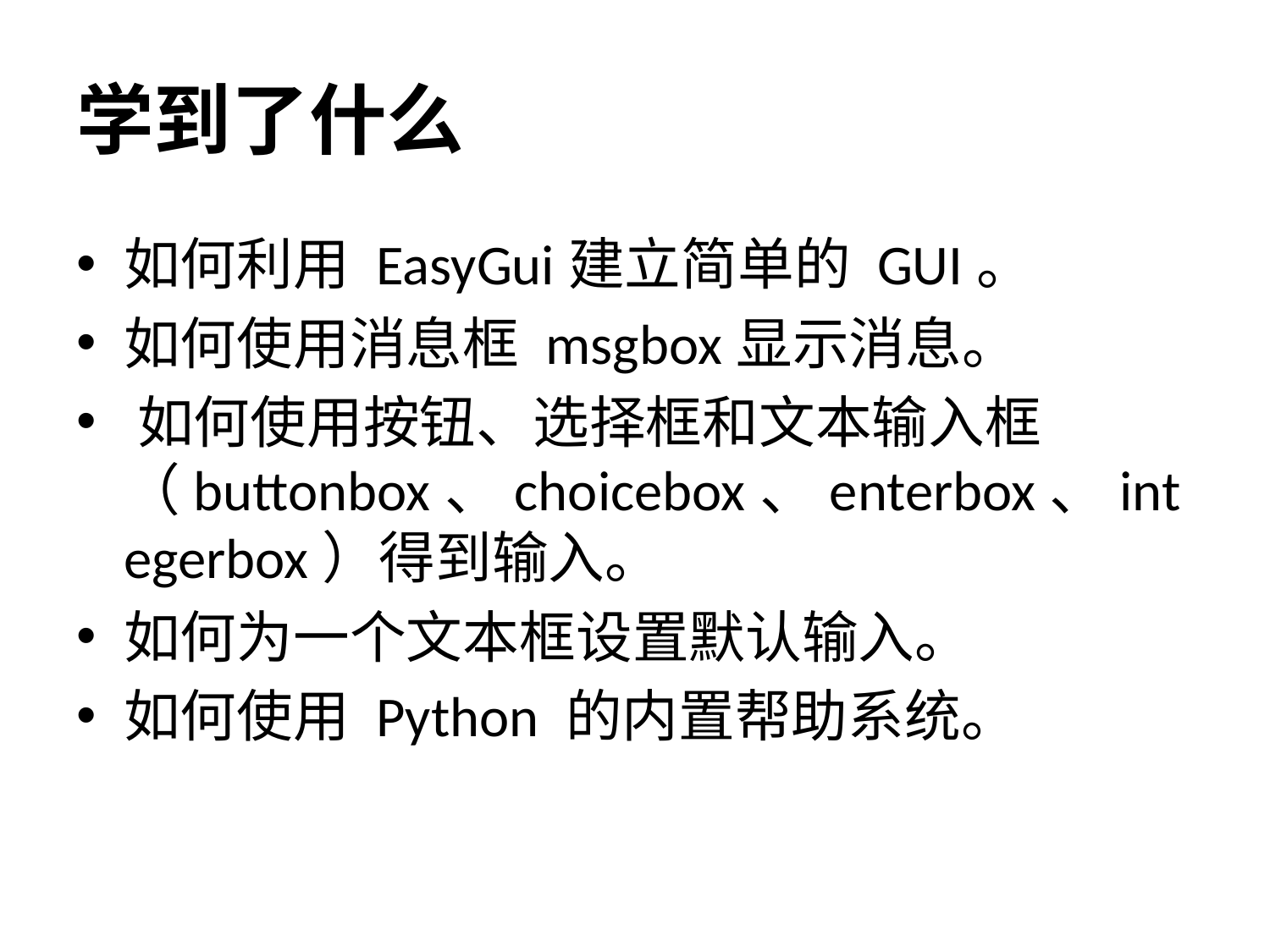

# 学到了什么
如何利用 EasyGui建立简单的 GUI。
如何使用消息框 msgbox显示消息。
如何使用按钮、选择框和文本输入框（buttonbox、choicebox、enterbox、integerbox）得到输入。
如何为一个文本框设置默认输入。
如何使用 Python 的内置帮助系统。